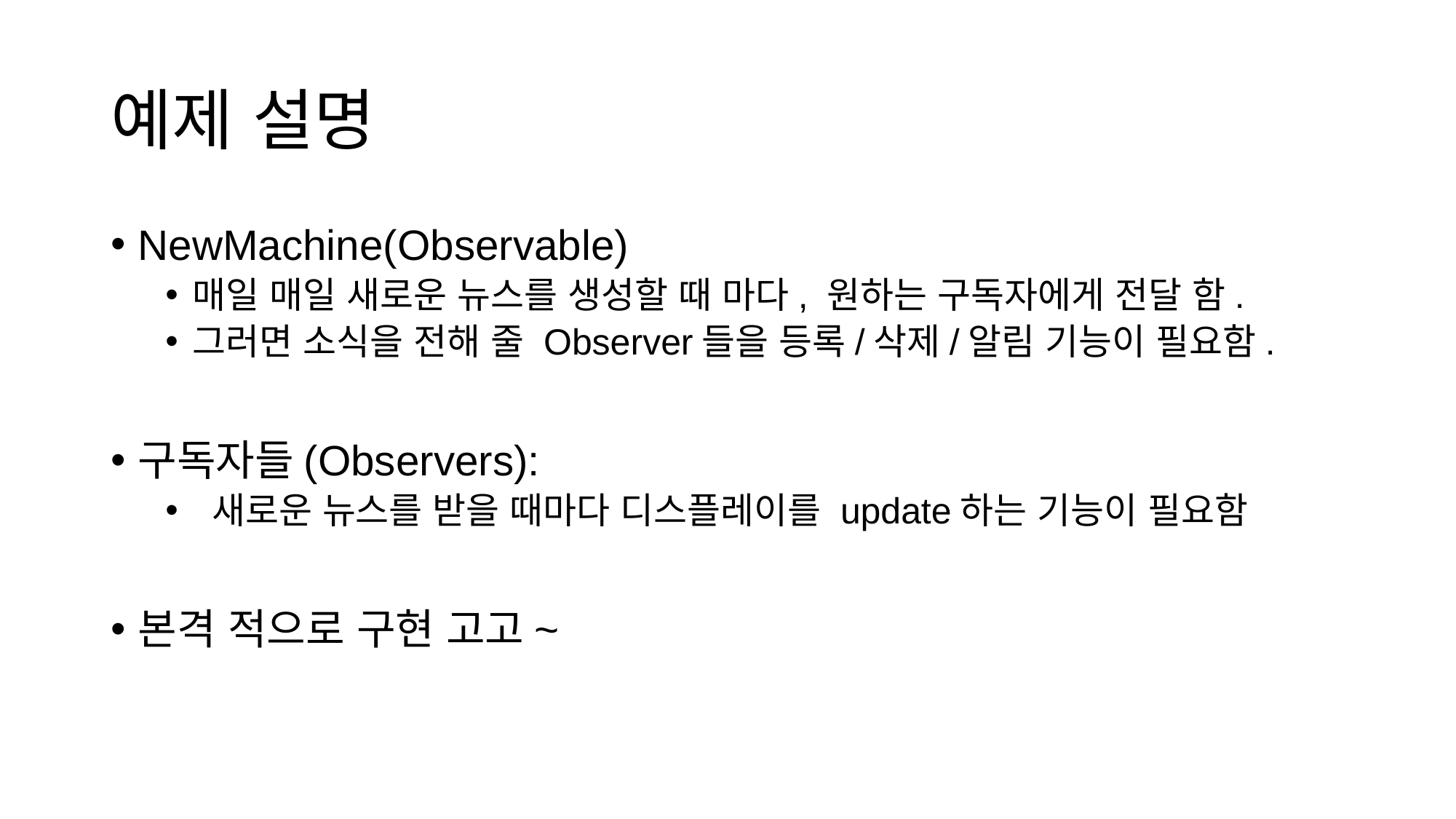

# 예제 설명
NewMachine(Observable)
매일 매일 새로운 뉴스를 생성할 때 마다, 원하는 구독자에게 전달 함.
그러면 소식을 전해 줄 Observer들을 등록/삭제/알림 기능이 필요함.

구독자들(Observers):
 새로운 뉴스를 받을 때마다 디스플레이를 update하는 기능이 필요함

본격 적으로 구현 고고~